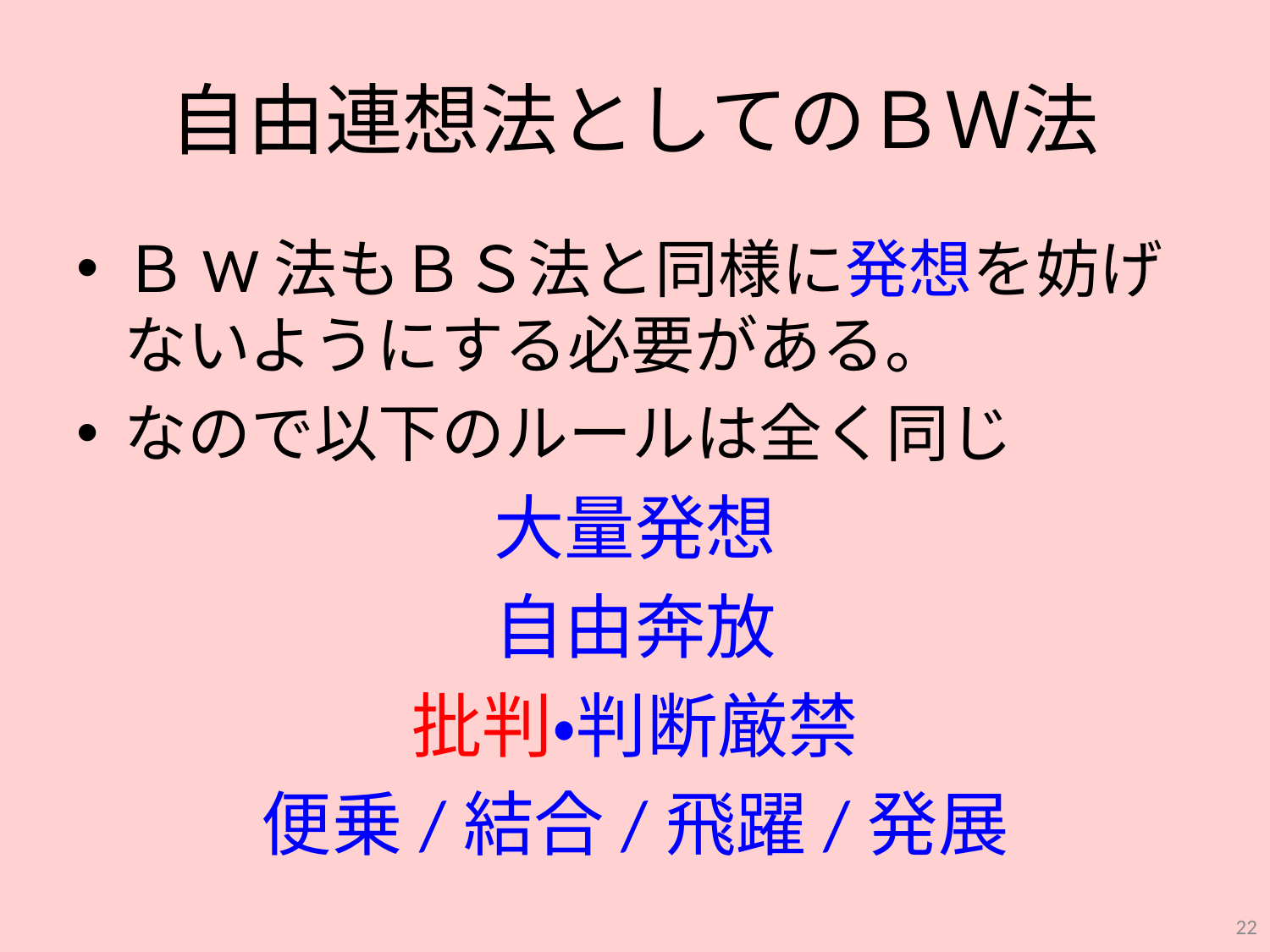

# 自由連想法としてのＢＷ法
ＢW法もＢＳ法と同様に発想を妨げないようにする必要がある。
なので以下のルールは全く同じ
大量発想
自由奔放
批判・判断厳禁
便乗/結合/飛躍/発展
22